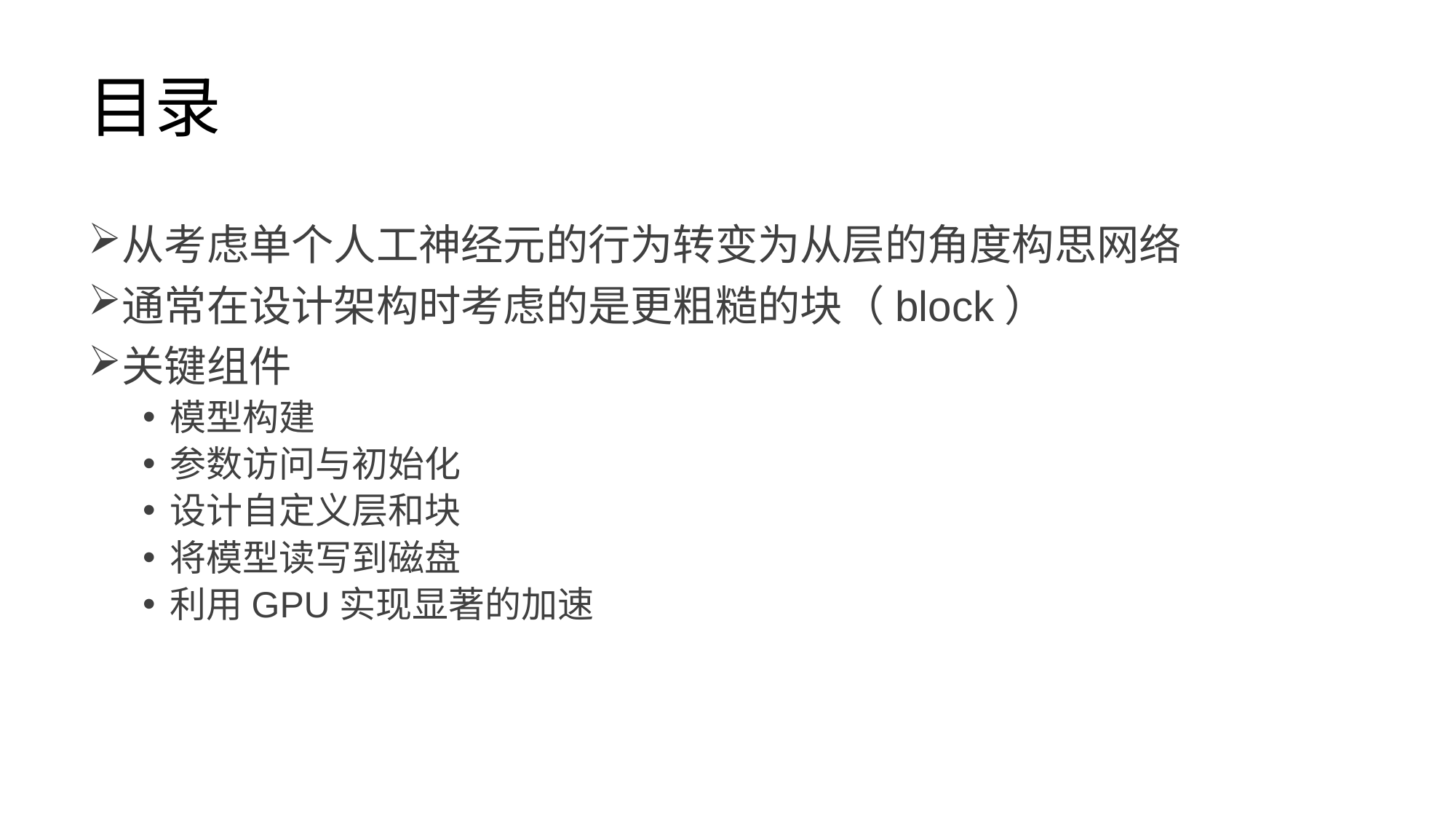

# 目录
从考虑单个人工神经元的行为转变为从层的角度构思网络
通常在设计架构时考虑的是更粗糙的块（block）
关键组件
模型构建
参数访问与初始化
设计自定义层和块
将模型读写到磁盘
利用GPU实现显著的加速